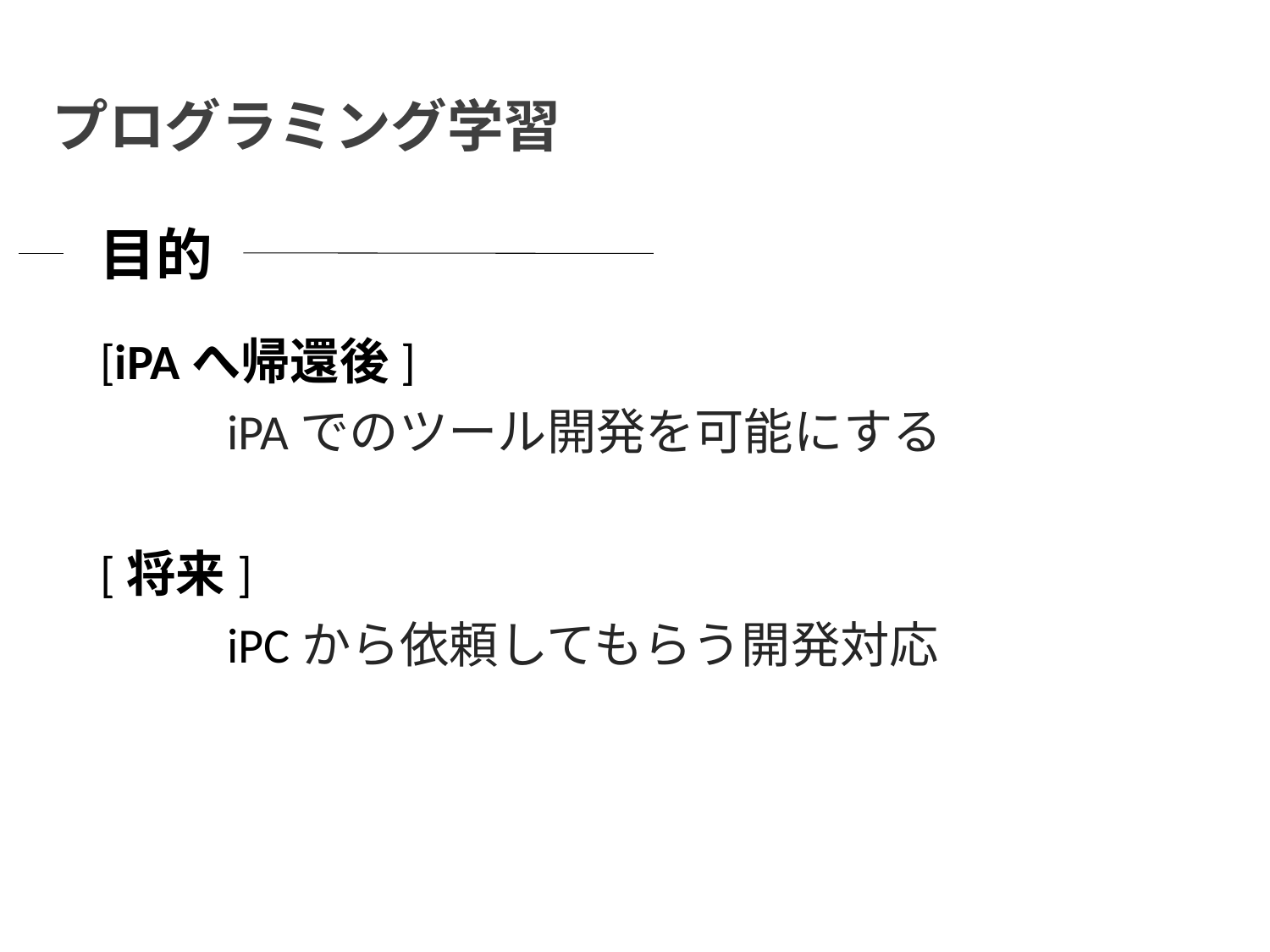

プログラミング学習
目的

[iPAへ帰還後]
 	iPAでのツール開発を可能にする

[将来]
  	iPCから依頼してもらう開発対応